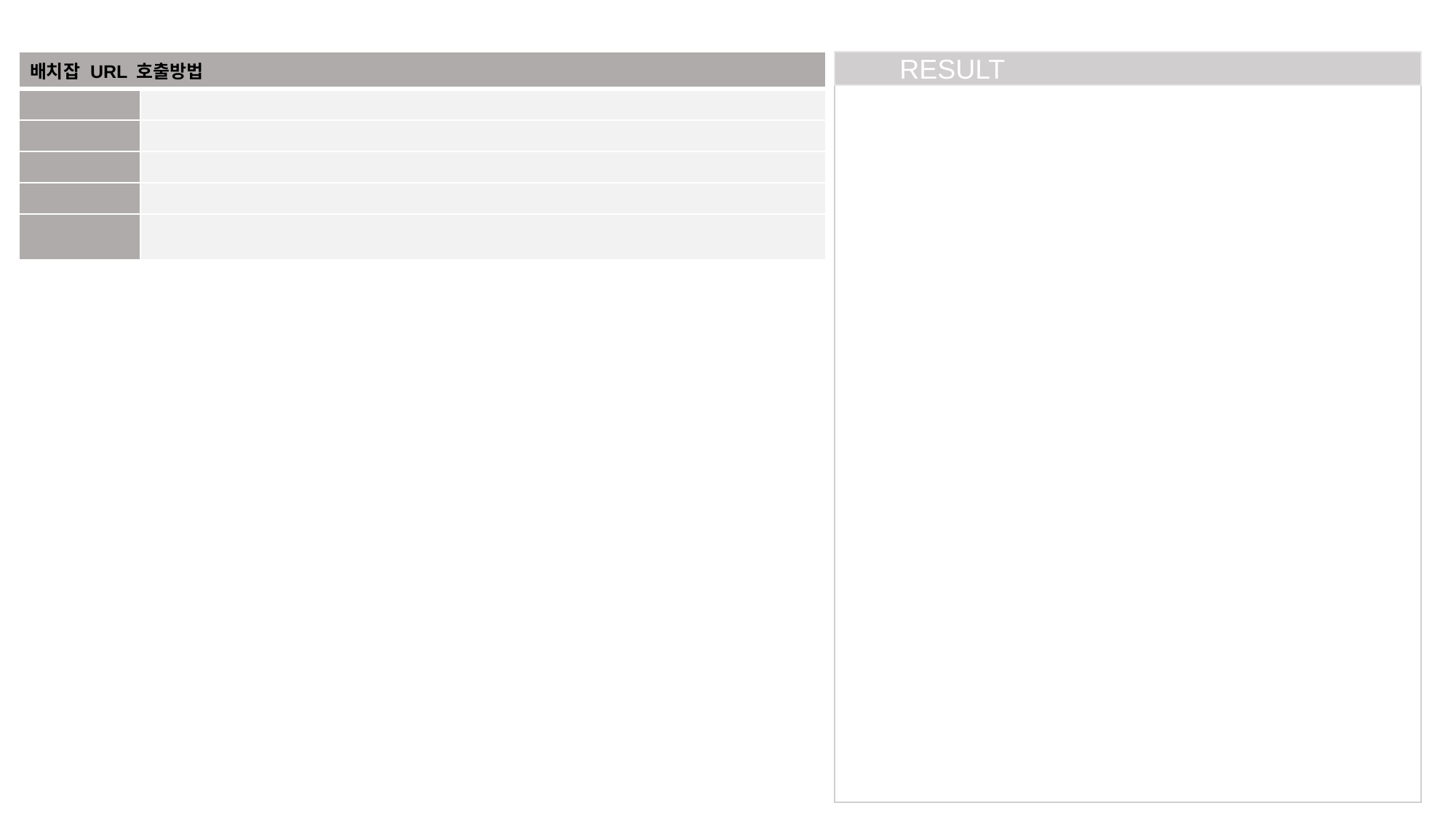

| 배치잡 URL 호출방법 |  |
| --- | --- |
|  |  |
|  |  |
|  |  |
|  |  |
|  |  |

RESULT